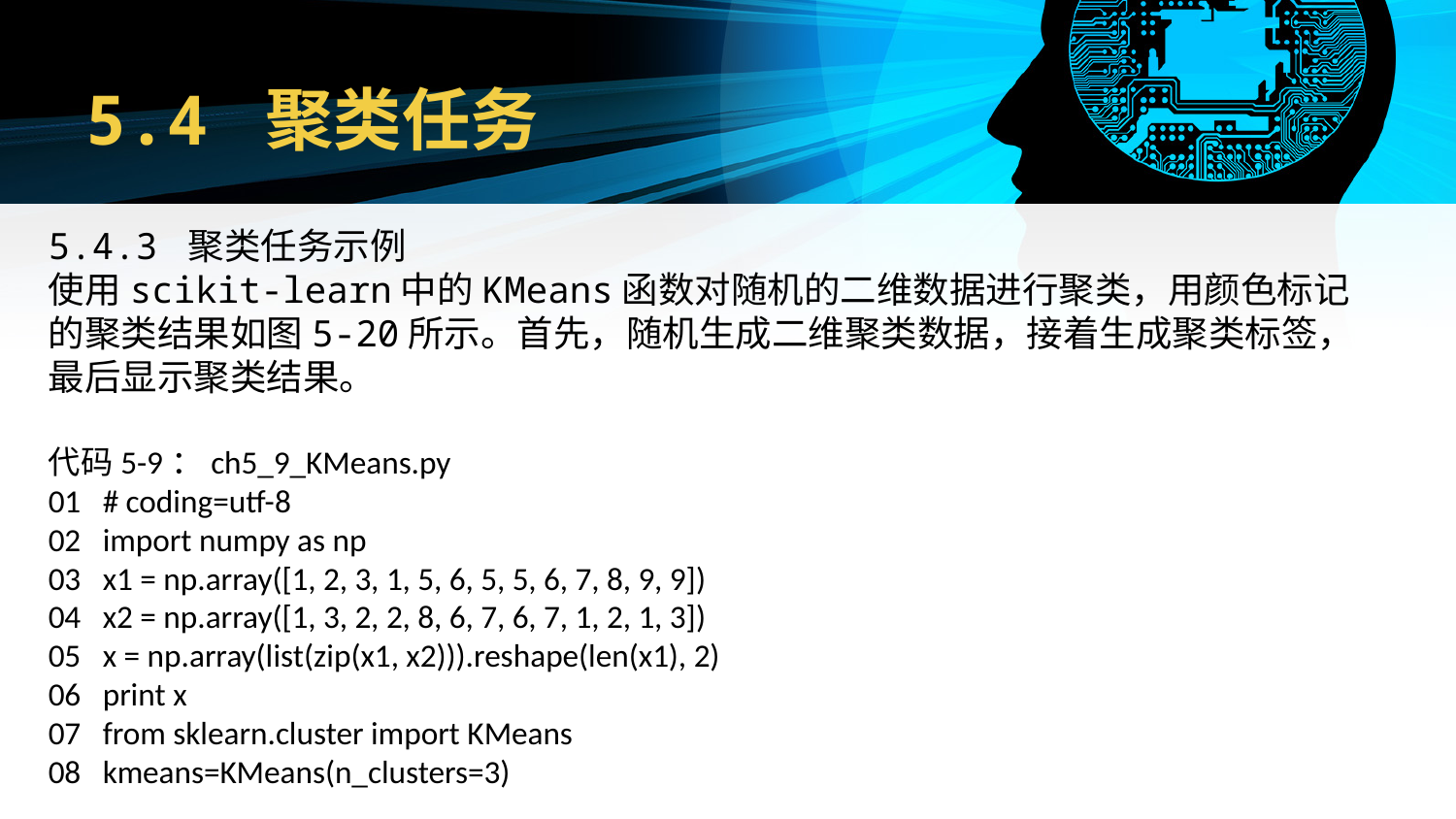

# 5.4 聚类任务
5.4.3 聚类任务示例
使用scikit-learn中的KMeans函数对随机的二维数据进行聚类，用颜色标记的聚类结果如图5-20所示。首先，随机生成二维聚类数据，接着生成聚类标签，最后显示聚类结果。

代码5-9：ch5_9_KMeans.py
01   # coding=utf-8
02   import numpy as np
03   x1 = np.array([1, 2, 3, 1, 5, 6, 5, 5, 6, 7, 8, 9, 9])
04   x2 = np.array([1, 3, 2, 2, 8, 6, 7, 6, 7, 1, 2, 1, 3])
05   x = np.array(list(zip(x1, x2))).reshape(len(x1), 2)
06   print x
07   from sklearn.cluster import KMeans
08   kmeans=KMeans(n_clusters=3)